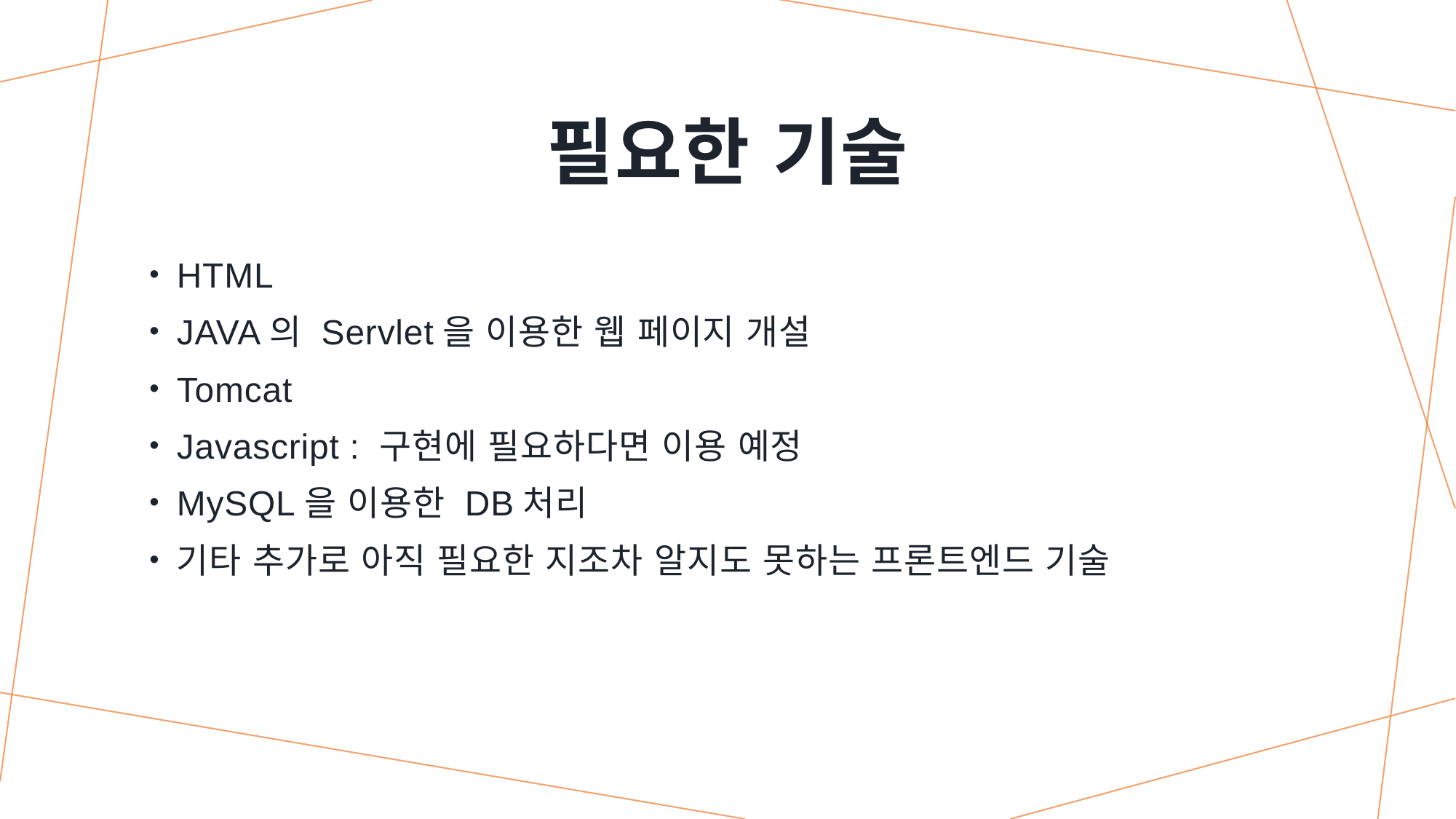

# 필요한 기술
HTML
JAVA의 Servlet을 이용한 웹 페이지 개설
Tomcat
Javascript : 구현에 필요하다면 이용 예정
MySQL을 이용한 DB처리
기타 추가로 아직 필요한 지조차 알지도 못하는 프론트엔드 기술